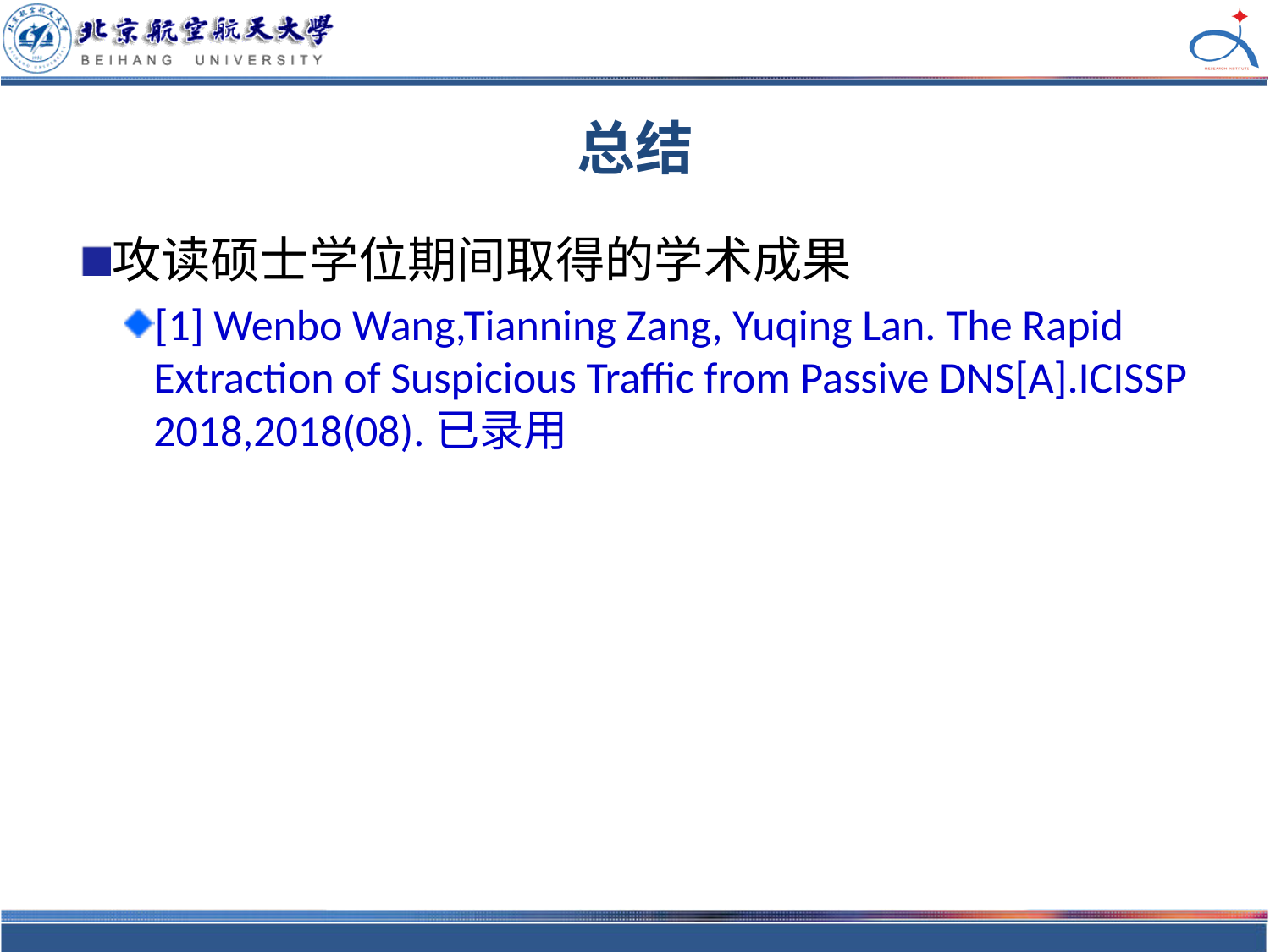

# 总结
攻读硕士学位期间取得的学术成果
[1] Wenbo Wang,Tianning Zang, Yuqing Lan. The Rapid Extraction of Suspicious Traffic from Passive DNS[A].ICISSP 2018,2018(08).已录用